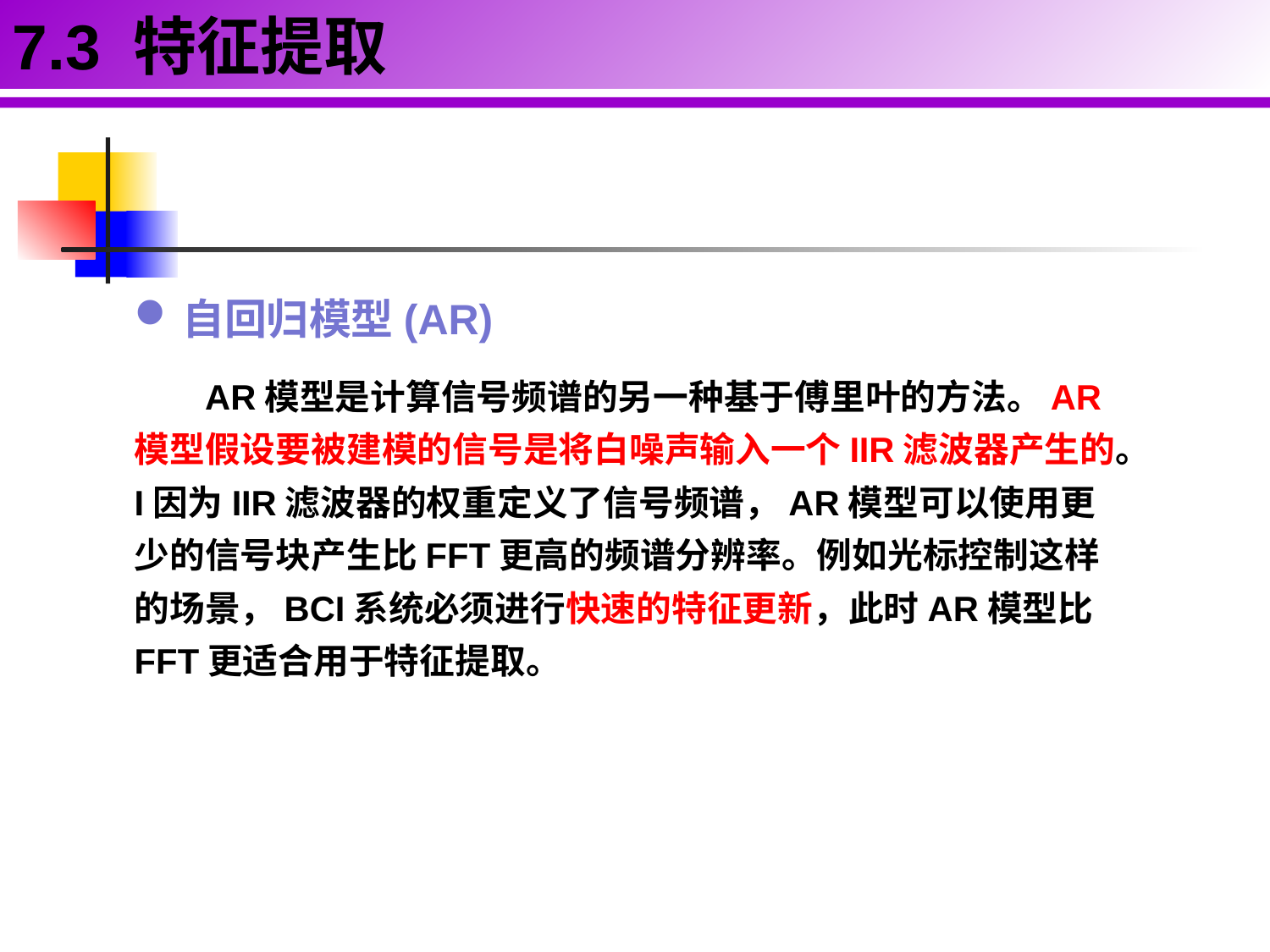

7.3 特征提取

自回归模型(AR)
AR模型是计算信号频谱的另一种基于傅里叶的方法。AR模型假设要被建模的信号是将白噪声输入一个IIR滤波器产生的。I因为IIR滤波器的权重定义了信号频谱，AR模型可以使用更少的信号块产生比FFT更高的频谱分辨率。例如光标控制这样的场景，BCI系统必须进行快速的特征更新，此时AR模型比FFT更适合用于特征提取。